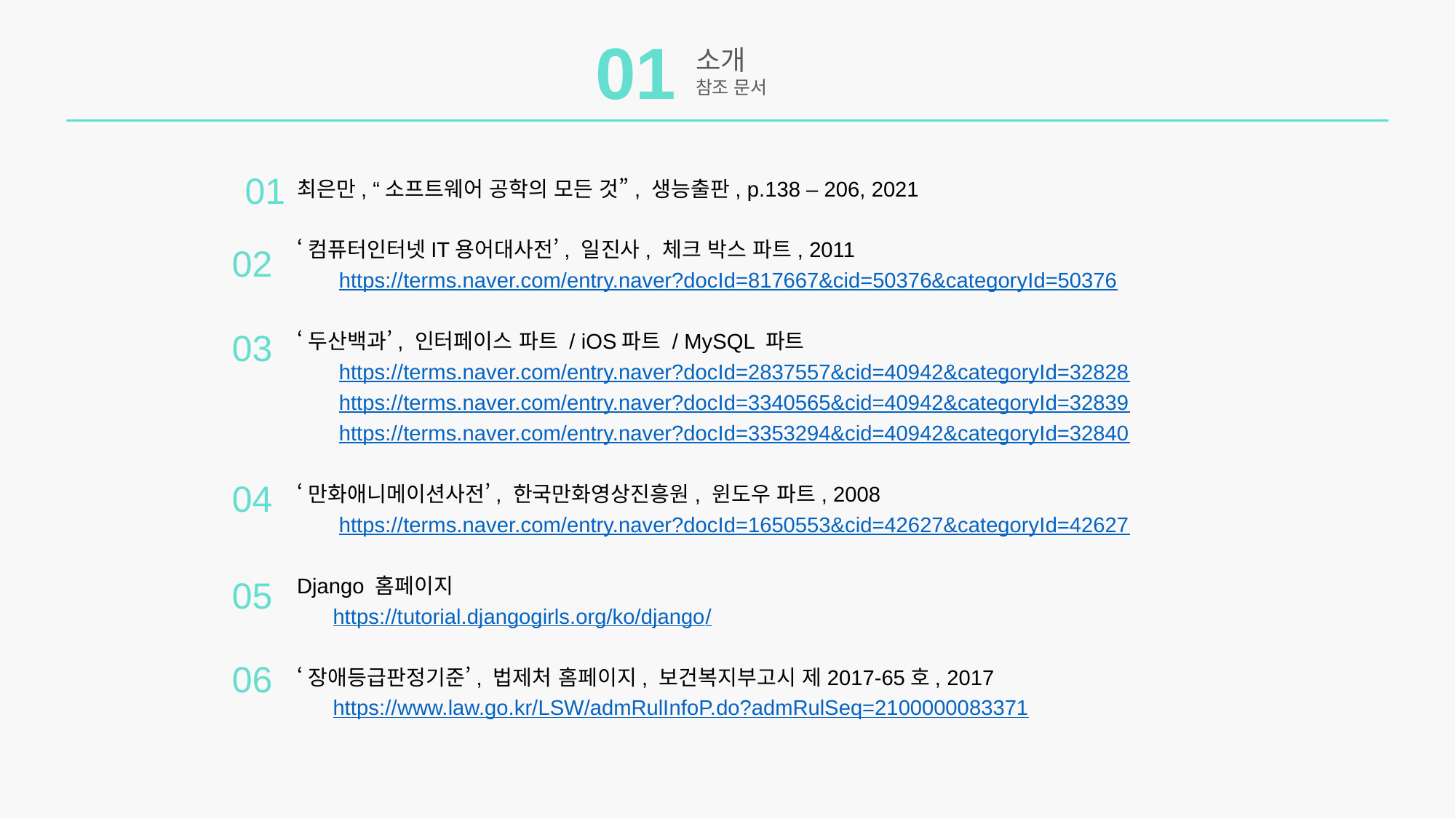

01
소개
참조 문서

01
최은만, “소프트웨어 공학의 모든 것”, 생능출판, p.138 – 206, 2021

‘컴퓨터인터넷IT용어대사전’, 일진사, 체크 박스 파트, 2011
       https://terms.naver.com/entry.naver?docId=817667&cid=50376&categoryId=50376

‘두산백과’, 인터페이스 파트 / iOS파트 / MySQL 파트
       https://terms.naver.com/entry.naver?docId=2837557&cid=40942&categoryId=32828
       https://terms.naver.com/entry.naver?docId=3340565&cid=40942&categoryId=32839
       https://terms.naver.com/entry.naver?docId=3353294&cid=40942&categoryId=32840

‘만화애니메이션사전’, 한국만화영상진흥원, 윈도우 파트, 2008
       https://terms.naver.com/entry.naver?docId=1650553&cid=42627&categoryId=42627

Django 홈페이지
      https://tutorial.djangogirls.org/ko/django/

‘장애등급판정기준’, 법제처 홈페이지, 보건복지부고시 제2017-65호, 2017
      https://www.law.go.kr/LSW/admRulInfoP.do?admRulSeq=2100000083371

02
03
04
05
06